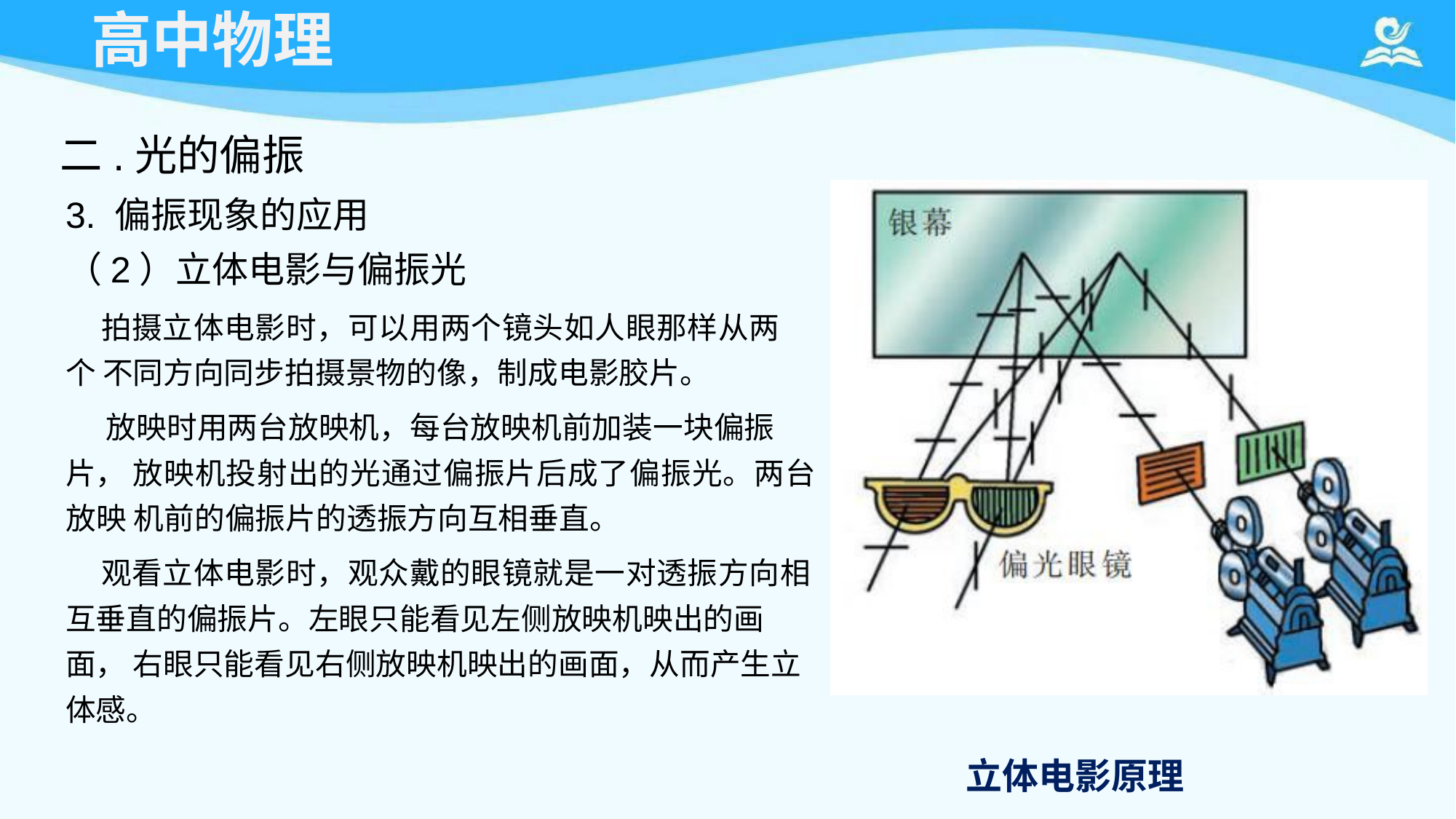

# 高中物理
二.光的偏振
3. 偏振现象的应用
（2）立体电影与偏振光
拍摄立体电影时，可以用两个镜头如人眼那样从两个 不同方向同步拍摄景物的像，制成电影胶片。
放映时用两台放映机，每台放映机前加装一块偏振片， 放映机投射出的光通过偏振片后成了偏振光。两台放映 机前的偏振片的透振方向互相垂直。
观看立体电影时，观众戴的眼镜就是一对透振方向相 互垂直的偏振片。左眼只能看见左侧放映机映出的画面， 右眼只能看见右侧放映机映出的画面，从而产生立体感。
立体电影原理